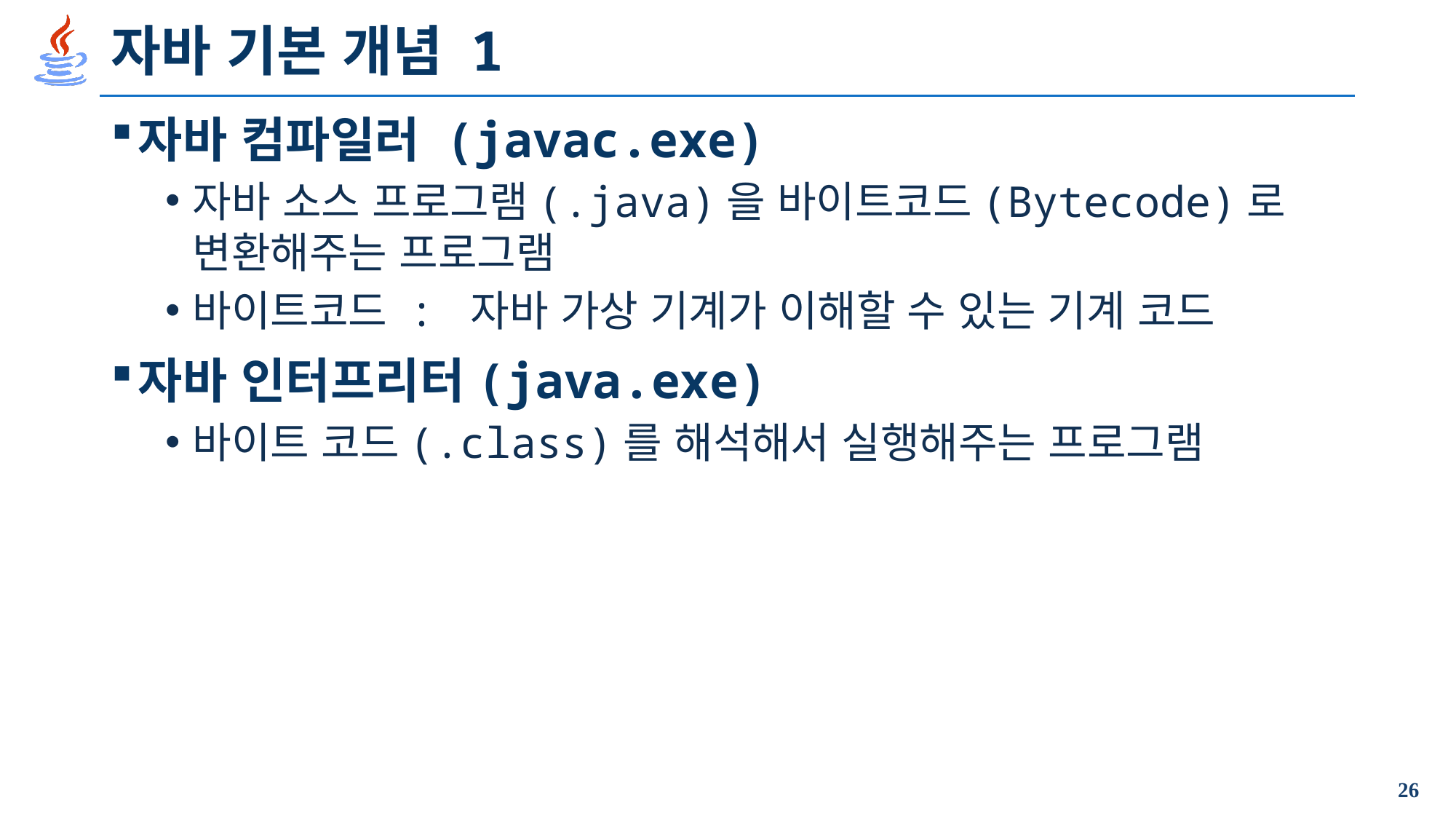

# 자바 기본 개념 1
자바 컴파일러 (javac.exe)
자바 소스 프로그램(.java)을 바이트코드(Bytecode)로 변환해주는 프로그램
바이트코드 : 자바 가상 기계가 이해할 수 있는 기계 코드
자바 인터프리터(java.exe)
바이트 코드(.class)를 해석해서 실행해주는 프로그램

26